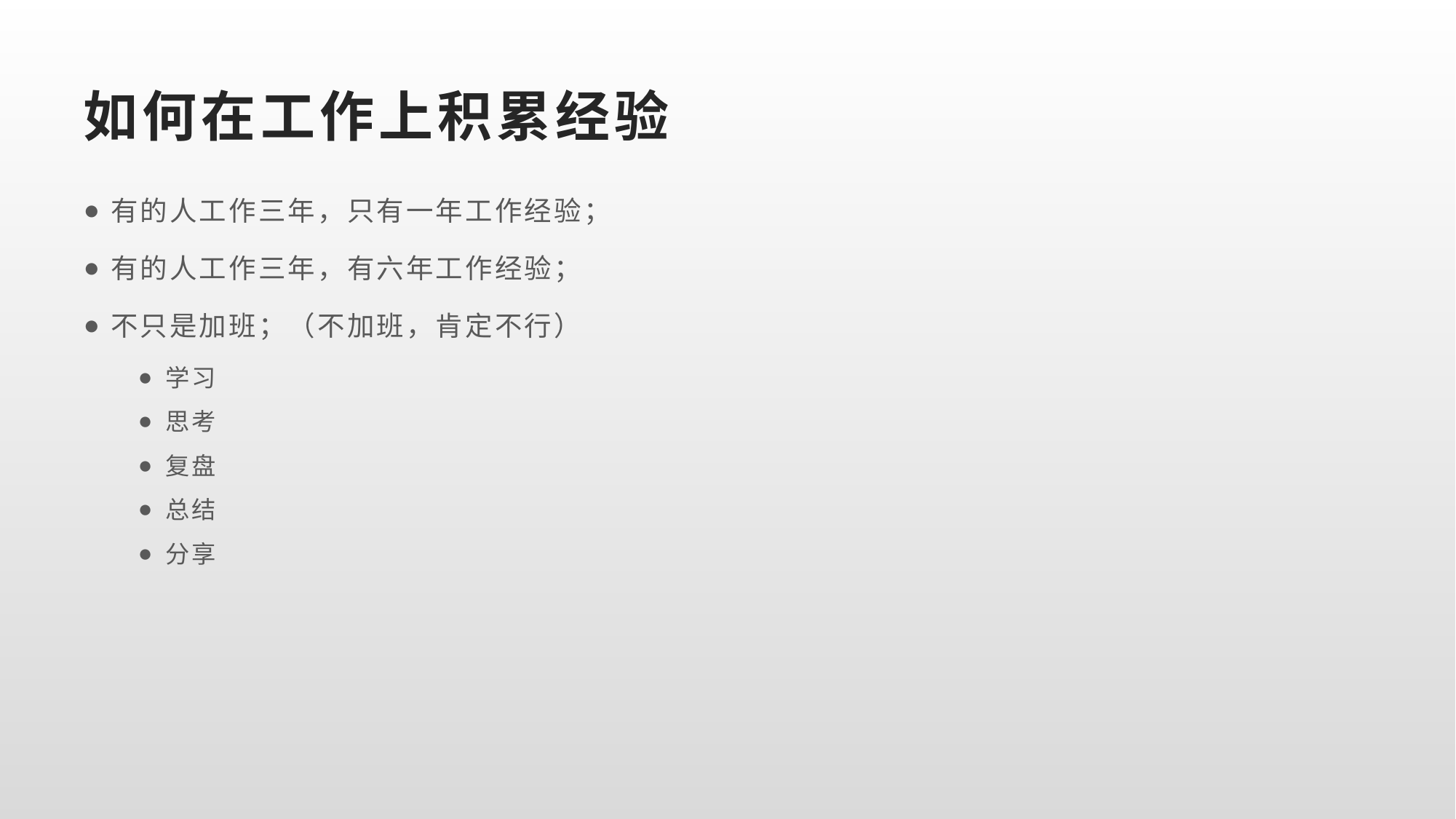

# 如何在工作上积累经验
有的人工作三年，只有一年工作经验；
有的人工作三年，有六年工作经验；
不只是加班；（不加班，肯定不行）
学习
思考
复盘
总结
分享